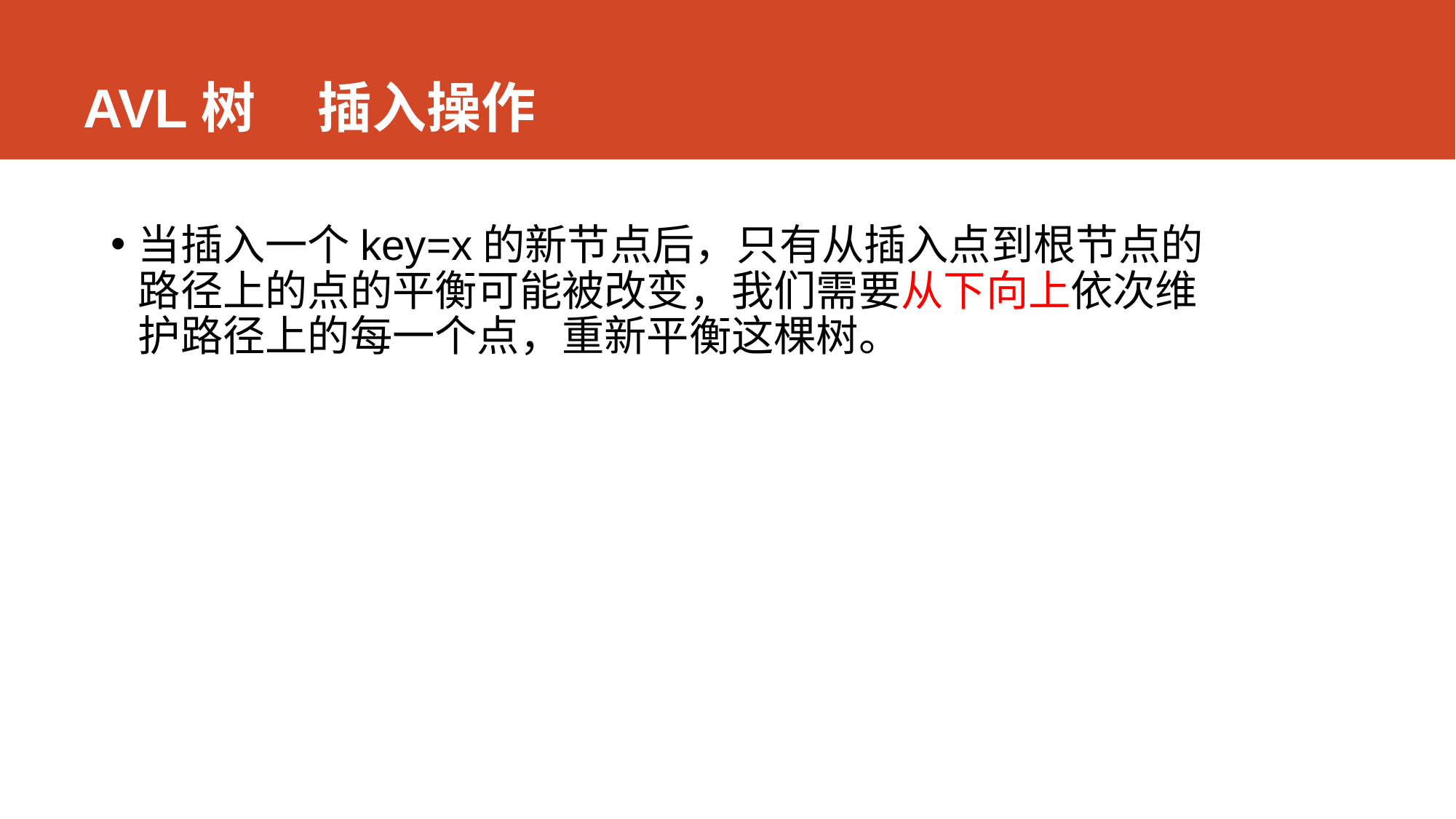

# AVL树     插入操作
当插入一个key=x的新节点后，只有从插入点到根节点的路径上的点的平衡可能被改变，我们需要从下向上依次维护路径上的每一个点，重新平衡这棵树。